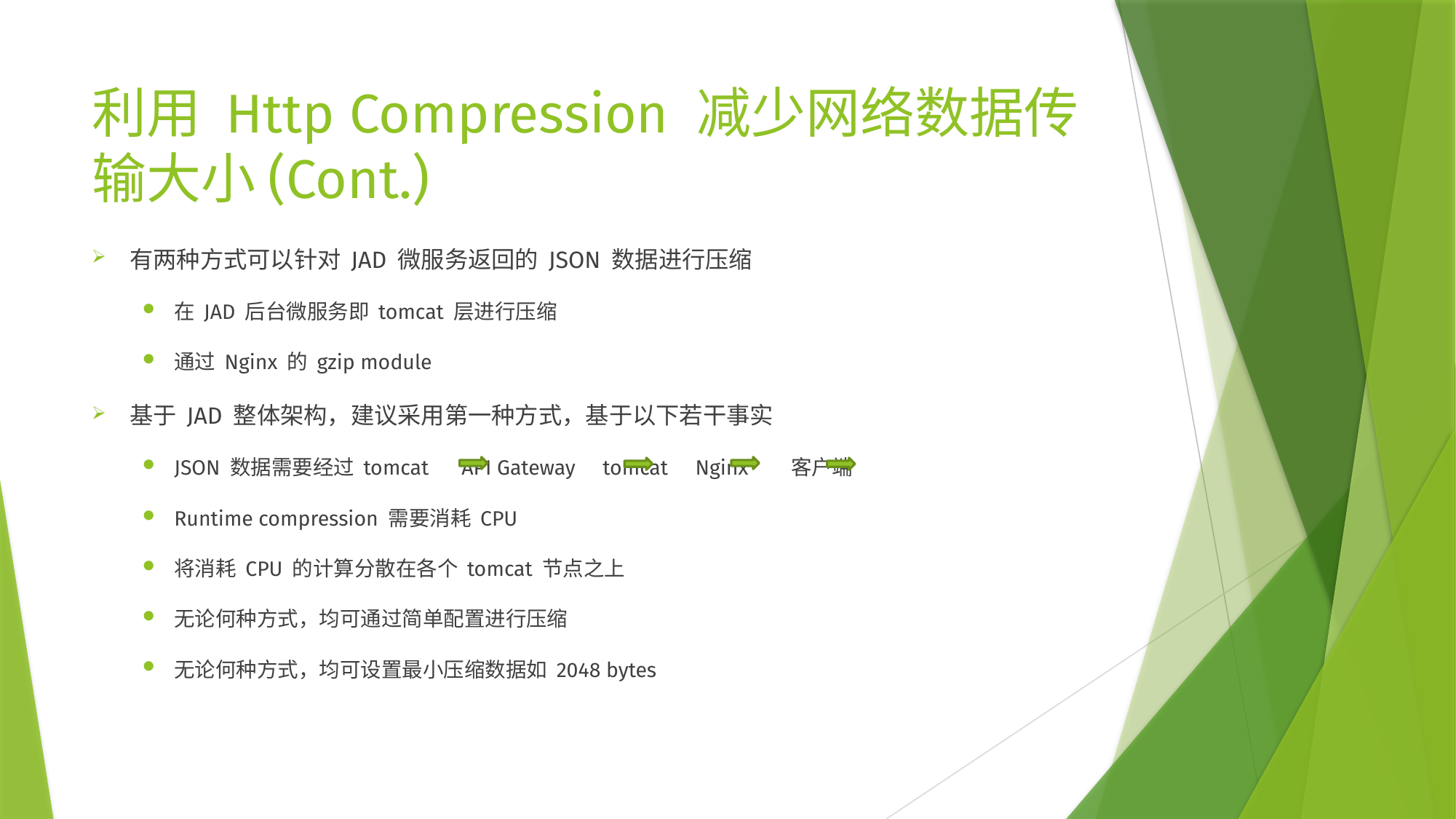

# 利用 Http Compression 减少网络数据传输大小(Cont.)
有两种方式可以针对 JAD 微服务返回的 JSON 数据进行压缩
在 JAD 后台微服务即 tomcat 层进行压缩
通过 Nginx 的 gzip module
基于 JAD 整体架构，建议采用第一种方式，基于以下若干事实
JSON 数据需要经过 tomcat      API Gateway     tomcat     Nginx       客户端
Runtime compression 需要消耗 CPU
将消耗 CPU 的计算分散在各个 tomcat 节点之上
无论何种方式，均可通过简单配置进行压缩
无论何种方式，均可设置最小压缩数据如 2048 bytes